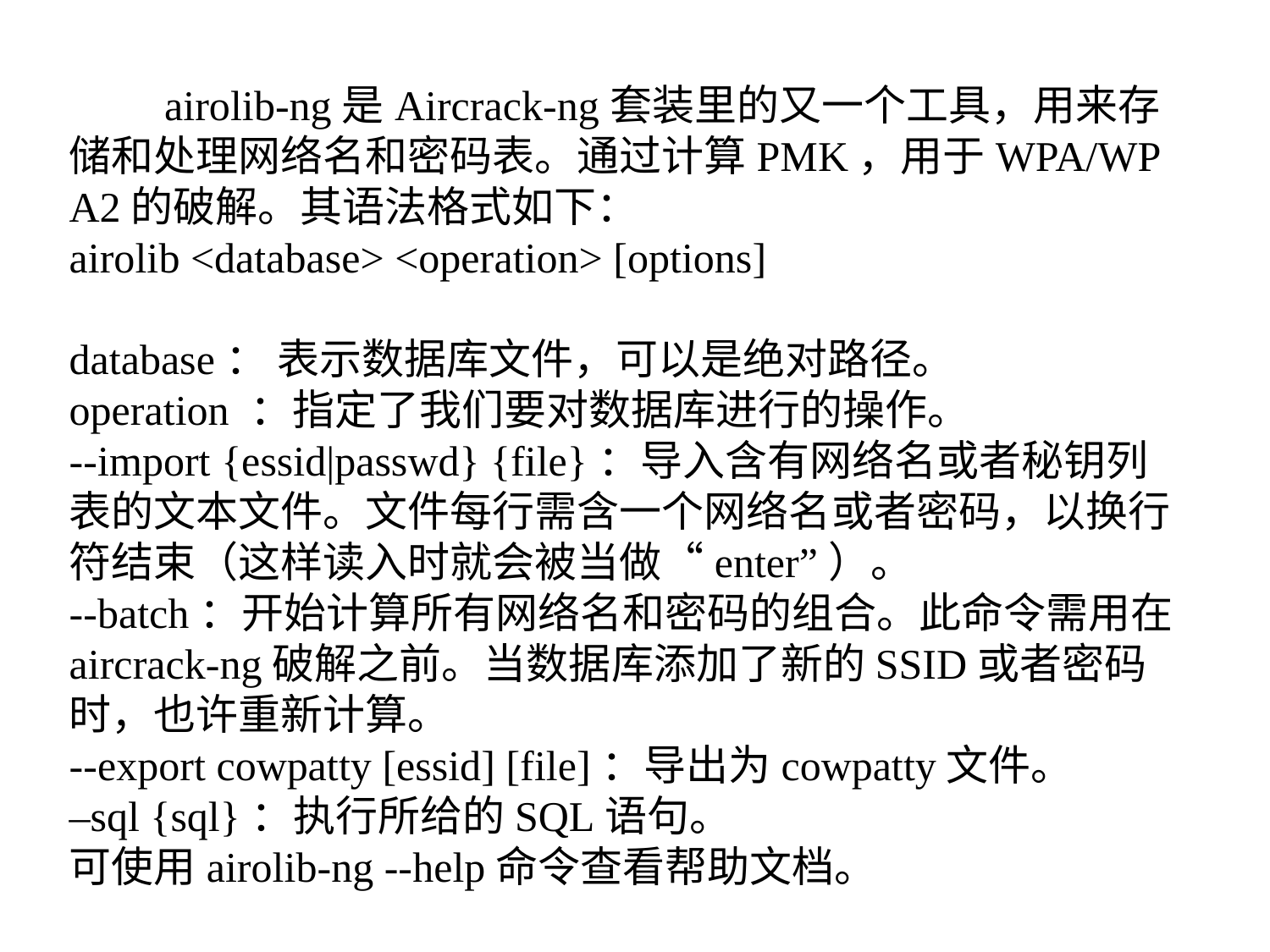

airolib-ng是Aircrack-ng套装里的又一个工具，用来存储和处理网络名和密码表。通过计算PMK，用于WPA/WPA2的破解。其语法格式如下：
airolib <database> <operation> [options]

database： 表示数据库文件，可以是绝对路径。
operation ：指定了我们要对数据库进行的操作。
--import {essid|passwd} {file}：导入含有网络名或者秘钥列表的文本文件。文件每行需含一个网络名或者密码，以换行符结束（这样读入时就会被当做“enter”）。
--batch：开始计算所有网络名和密码的组合。此命令需用在aircrack-ng破解之前。当数据库添加了新的SSID或者密码时，也许重新计算。
--export cowpatty [essid] [file]：导出为cowpatty文件。
–sql {sql}：执行所给的SQL语句。
可使用airolib-ng --help命令查看帮助文档。